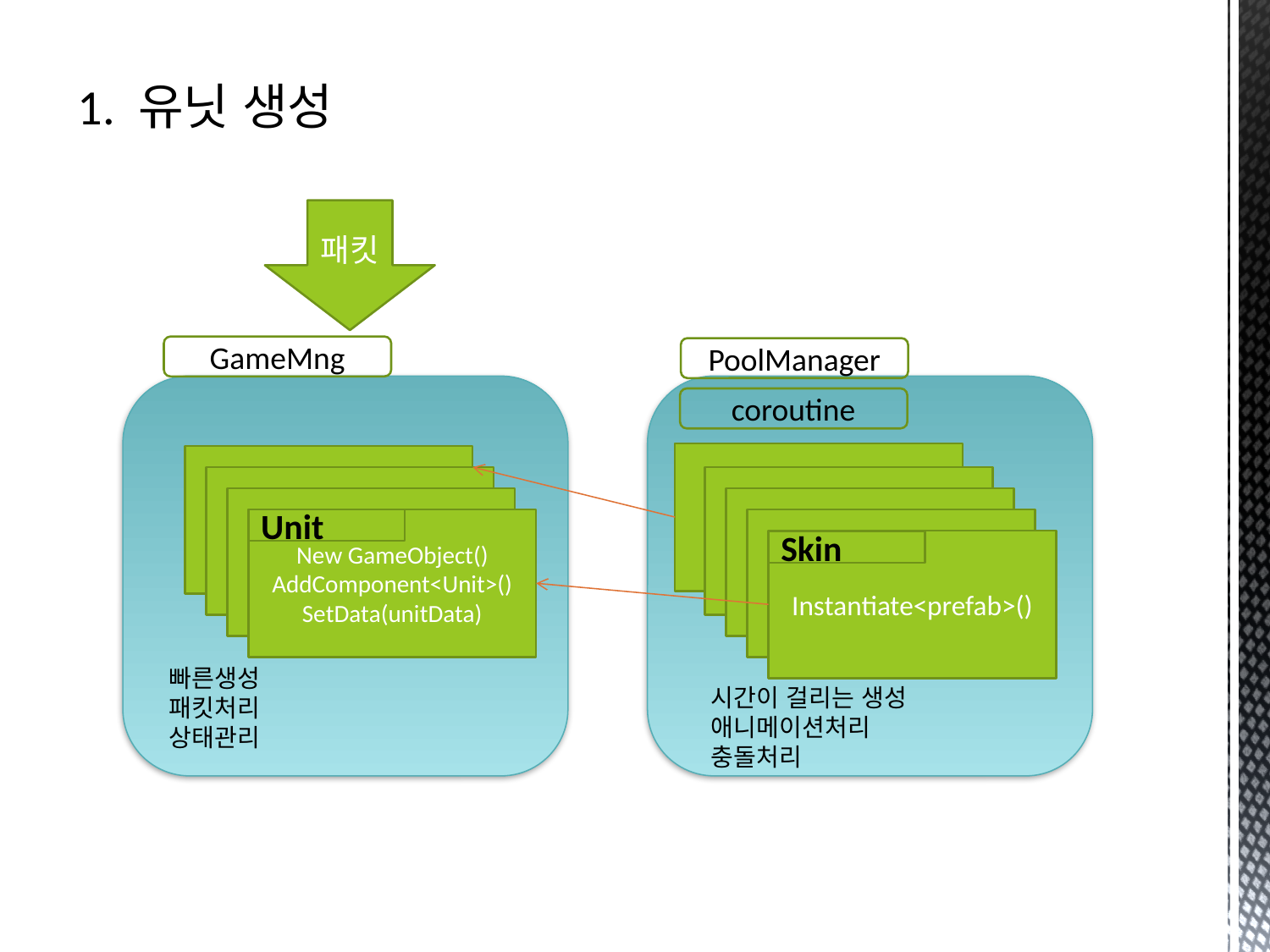

# 1. 유닛 생성
패킷
GameMng
PoolManager

coroutine

New GameObject()
AddComponent<Unit>()
SetData(unitData)
Unit

Instantiate<prefab>()
Skin
빠른생성
패킷처리
상태관리
시간이 걸리는 생성
애니메이션처리
충돌처리